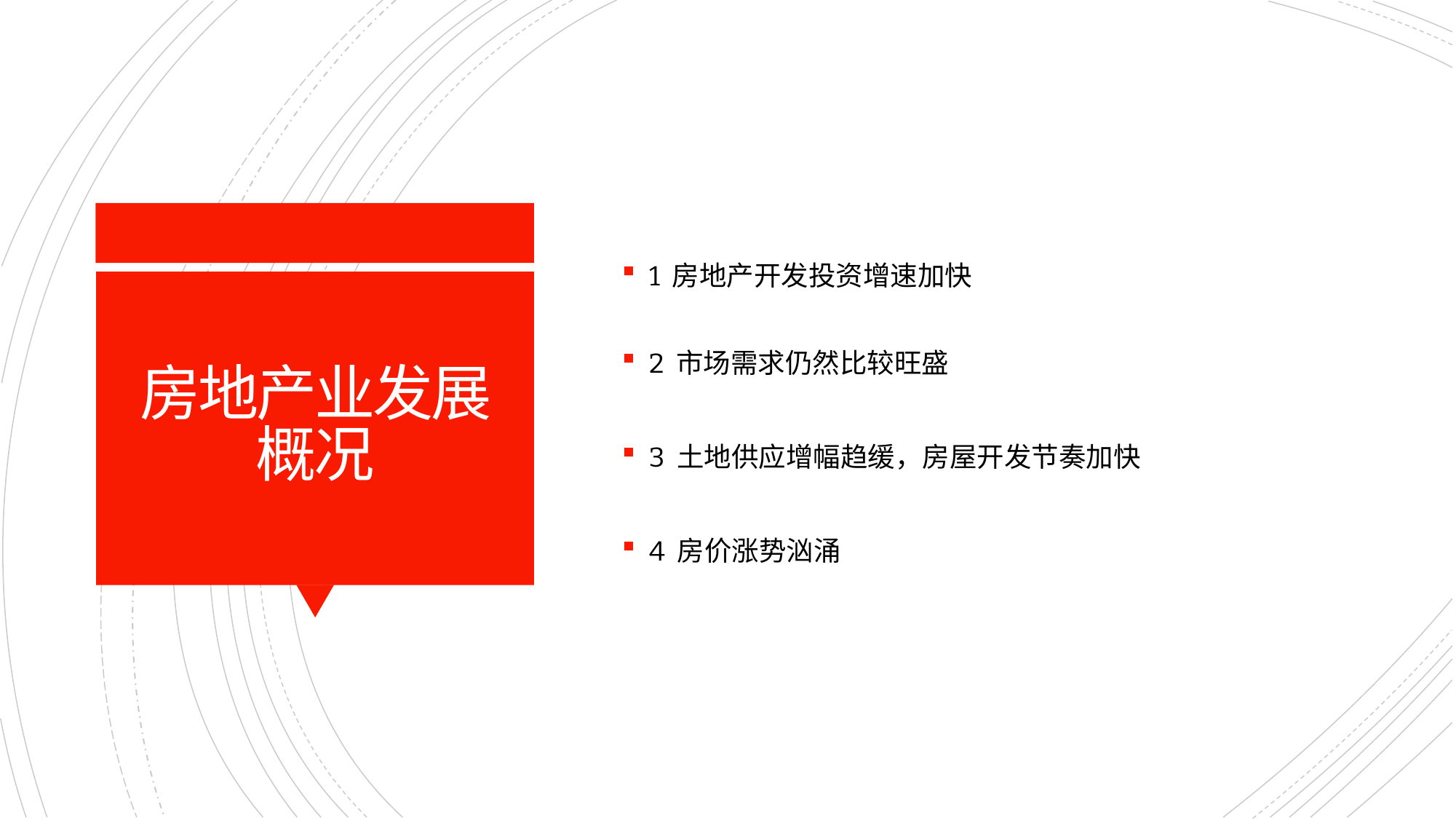

1 房地产开发投资增速加快
2 市场需求仍然比较旺盛
3 土地供应增幅趋缓，房屋开发节奏加快
4 房价涨势汹涌
# 房地产业发展概况